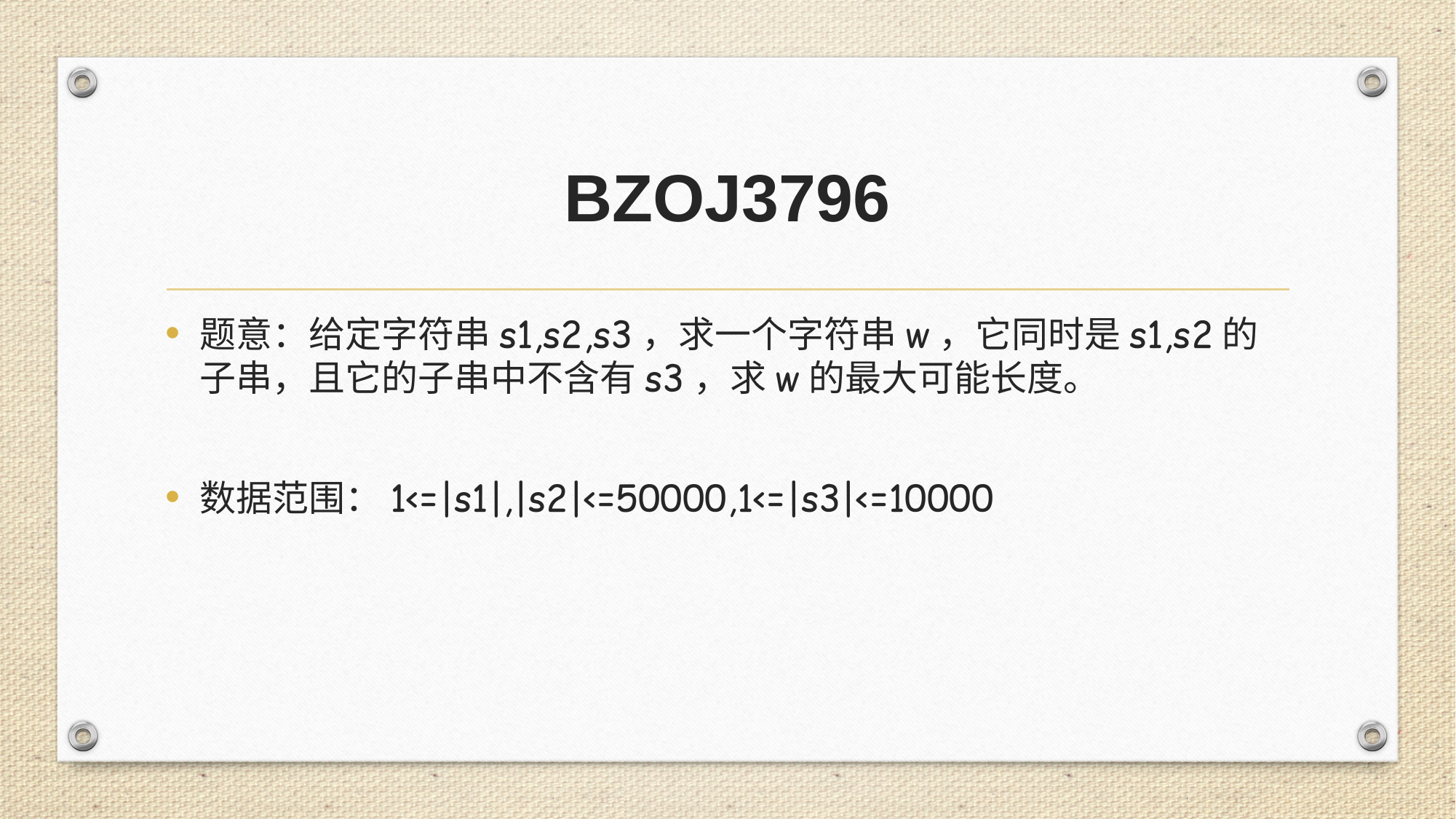

# BZOJ3796
题意：给定字符串s1,s2,s3，求一个字符串w，它同时是s1,s2的子串，且它的子串中不含有s3，求w的最大可能长度。

数据范围：1<=|s1|,|s2|<=50000,1<=|s3|<=10000